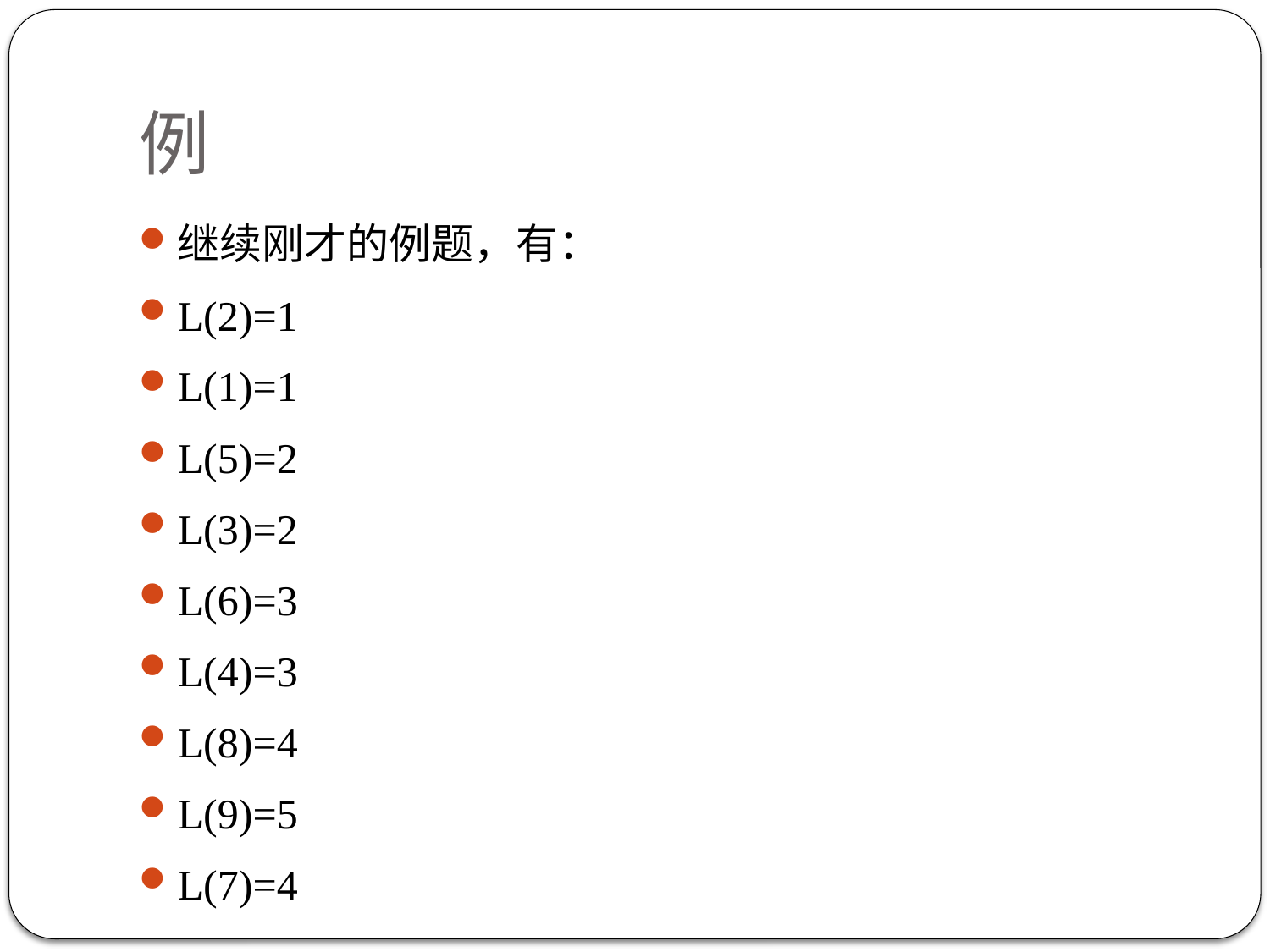

# 例
继续刚才的例题，有：
L(2)=1
L(1)=1
L(5)=2
L(3)=2
L(6)=3
L(4)=3
L(8)=4
L(9)=5
L(7)=4